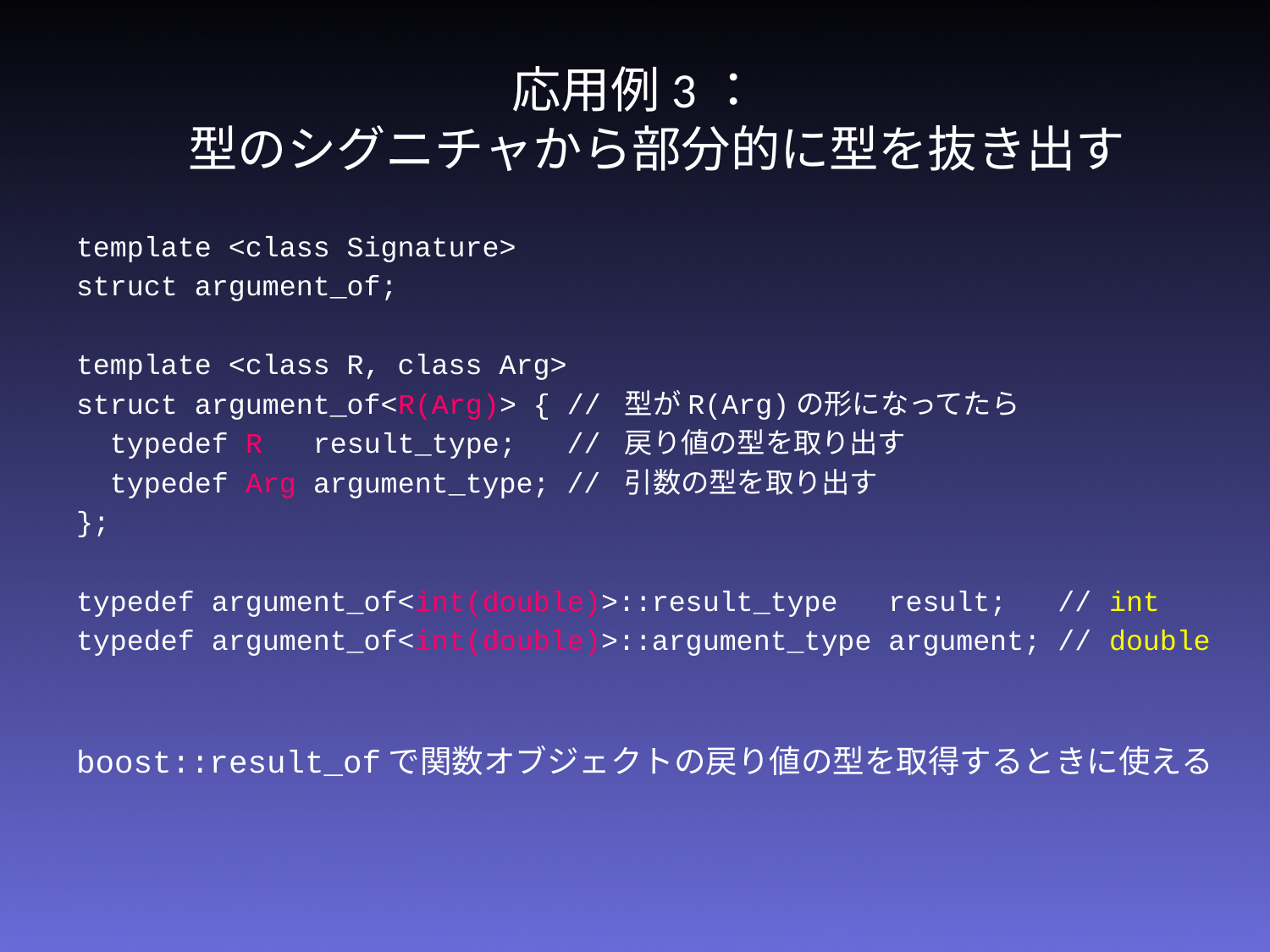

# 応用例3： 型のシグニチャから部分的に型を抜き出す
template <class Signature>
struct argument_of;

template <class R, class Arg>
struct argument_of<R(Arg)> { // 型がR(Arg)の形になってたら
  typedef R   result_type;   // 戻り値の型を取り出す
  typedef Arg argument_type; // 引数の型を取り出す
};

typedef argument_of<int(double)>::result_type   result;   // int
typedef argument_of<int(double)>::argument_type argument; // double

boost::result_ofで関数オブジェクトの戻り値の型を取得するときに使える